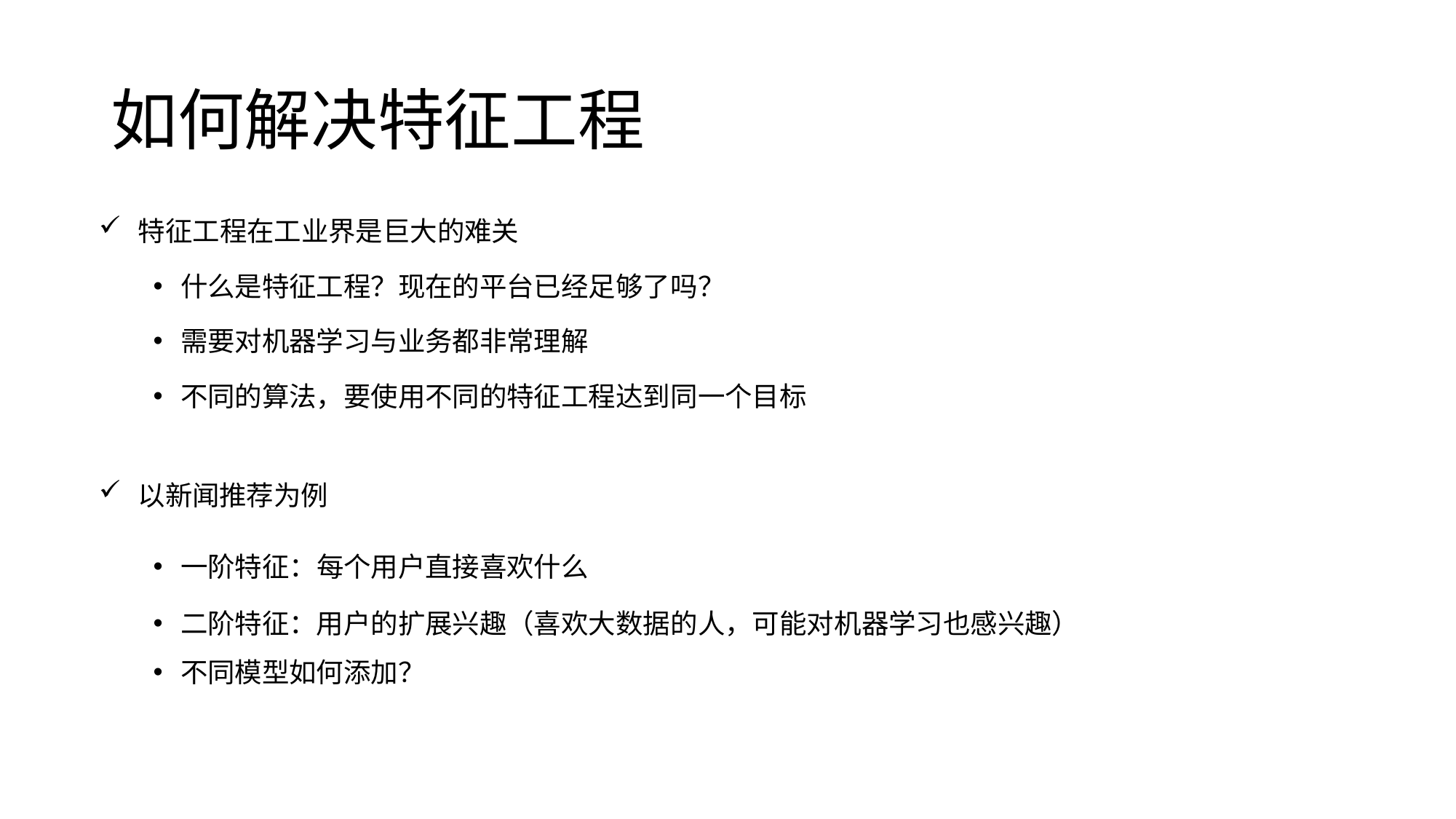

# 如何解决特征工程
特征工程在工业界是巨大的难关
什么是特征工程？现在的平台已经足够了吗？
需要对机器学习与业务都非常理解
不同的算法，要使用不同的特征工程达到同一个目标
以新闻推荐为例
一阶特征：每个用户直接喜欢什么
二阶特征：用户的扩展兴趣（喜欢大数据的人，可能对机器学习也感兴趣）
不同模型如何添加？